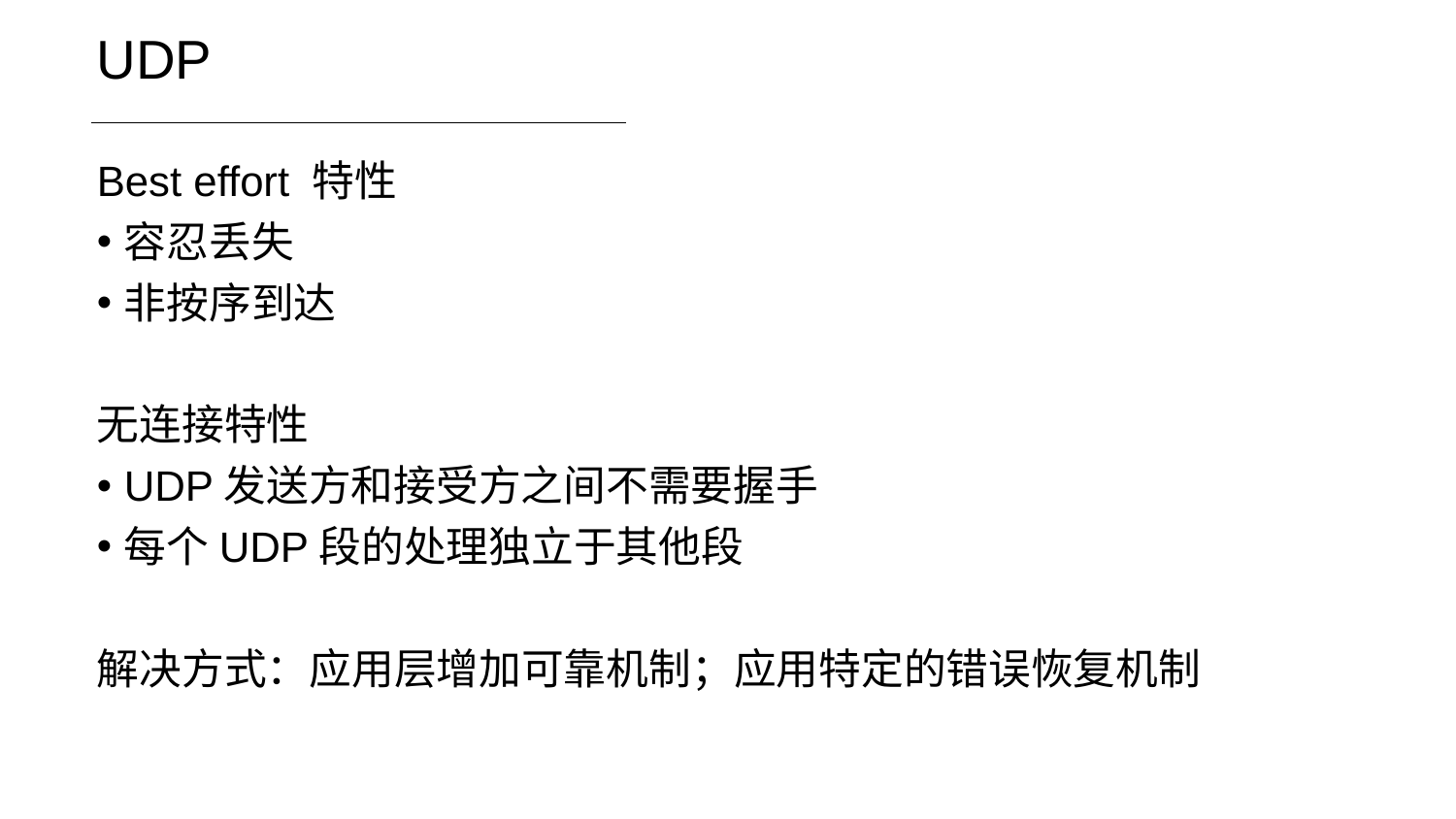

# UDP
Best effort 特性
容忍丢失
非按序到达

无连接特性
UDP发送方和接受方之间不需要握手
每个UDP段的处理独立于其他段

解决方式：应用层增加可靠机制；应用特定的错误恢复机制